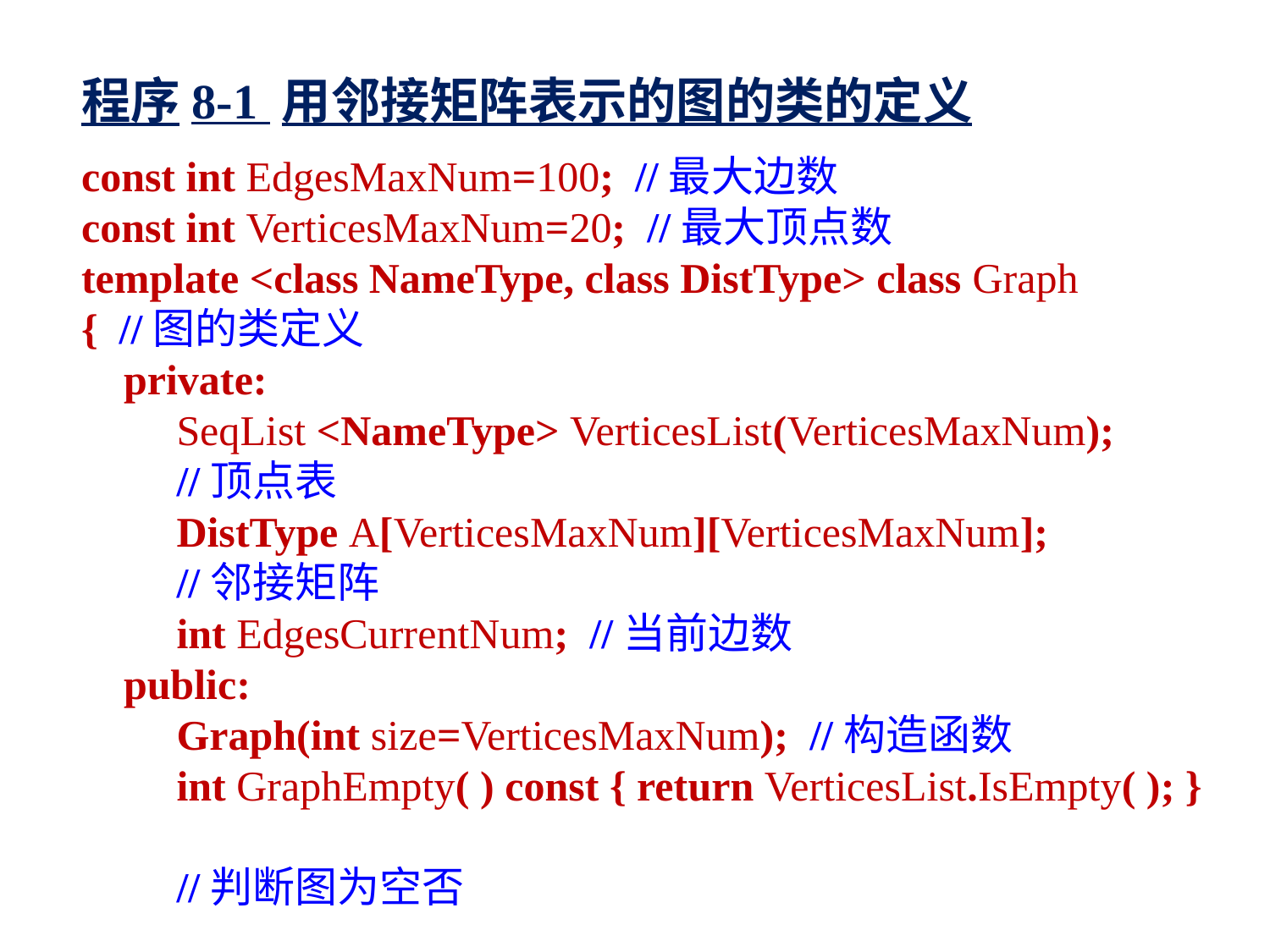

程序8-1 用邻接矩阵表示的图的类的定义
const int EdgesMaxNum=100;  //最大边数
const int VerticesMaxNum=20;  //最大顶点数
template <class NameType, class DistType> class Graph
{  //图的类定义
    private:
         SeqList <NameType> VerticesList(VerticesMaxNum);
         //顶点表
         DistType A[VerticesMaxNum][VerticesMaxNum];
         //邻接矩阵
         int EdgesCurrentNum;  //当前边数
    public:
         Graph(int size=VerticesMaxNum);  //构造函数
         int GraphEmpty( ) const { return VerticesList.IsEmpty( ); }
         //判断图为空否
17